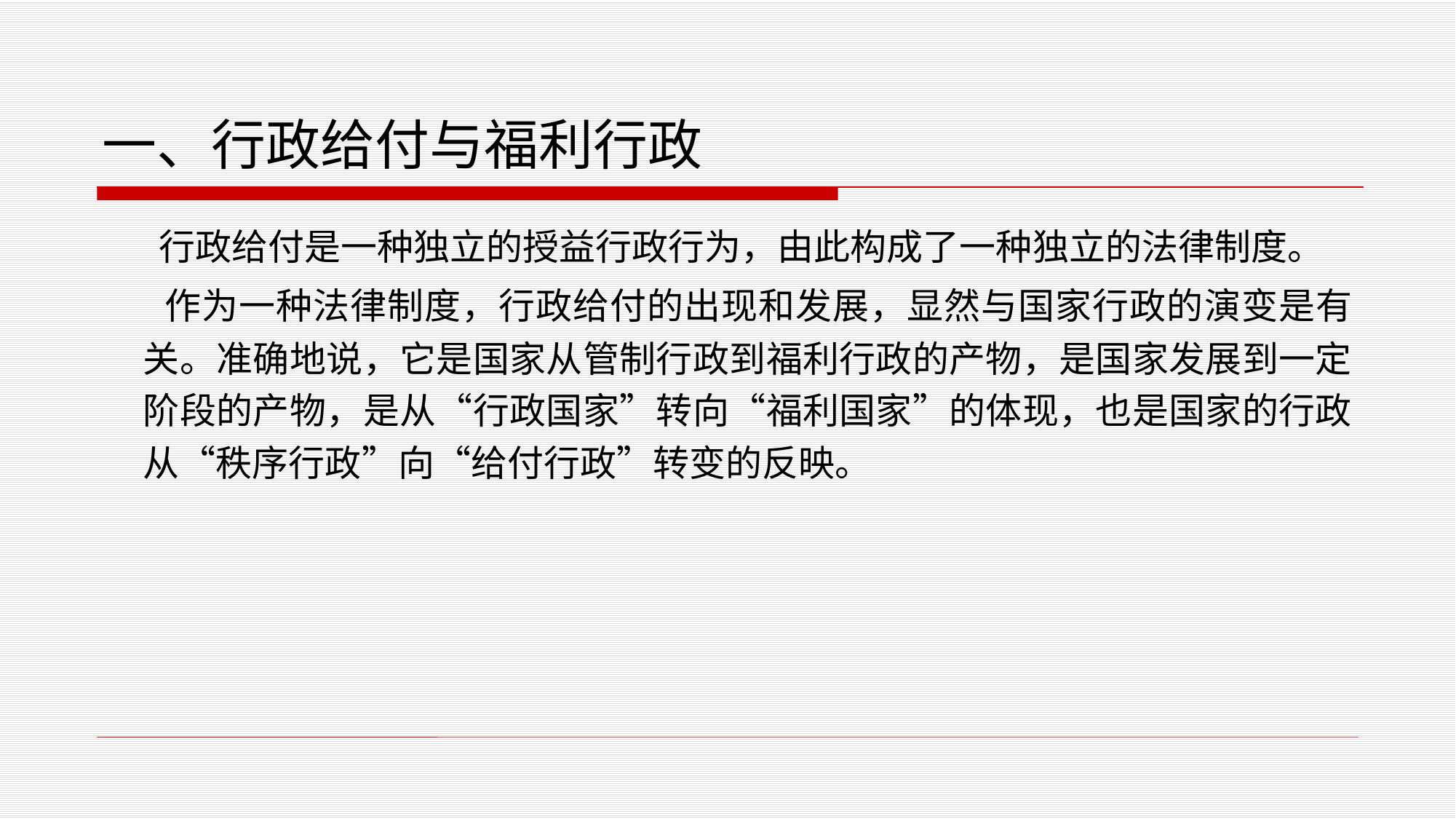

# 一、行政给付与福利行政
      行政给付是一种独立的授益行政行为，由此构成了一种独立的法律制度。
      作为一种法律制度，行政给付的出现和发展，显然与国家行政的演变是有关。准确地说，它是国家从管制行政到福利行政的产物，是国家发展到一定阶段的产物，是从“行政国家”转向“福利国家”的体现，也是国家的行政从“秩序行政”向“给付行政”转变的反映。